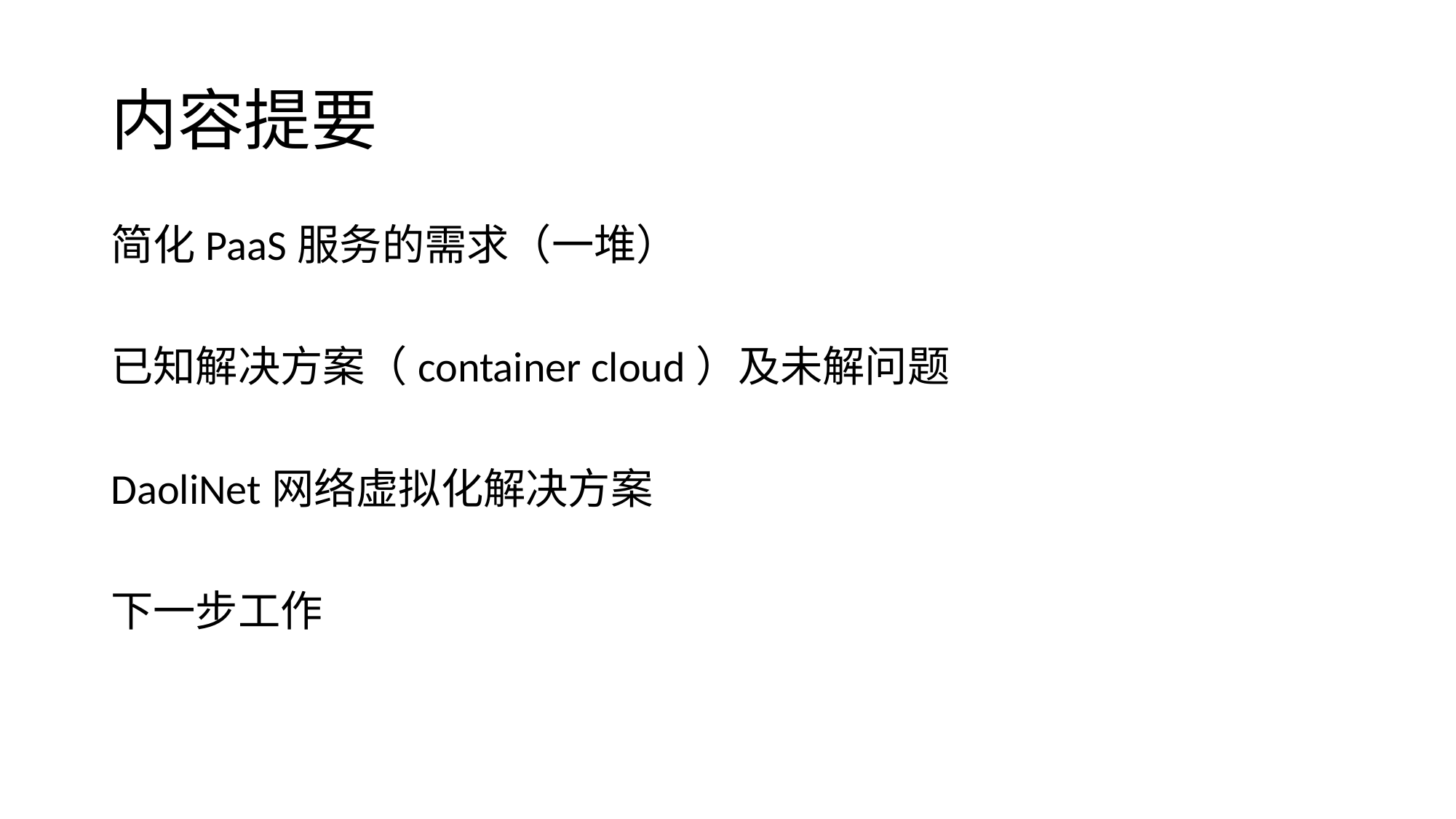

# 内容提要
简化PaaS服务的需求（一堆）

已知解决方案（container cloud）及未解问题

DaoliNet网络虚拟化解决方案

下一步工作